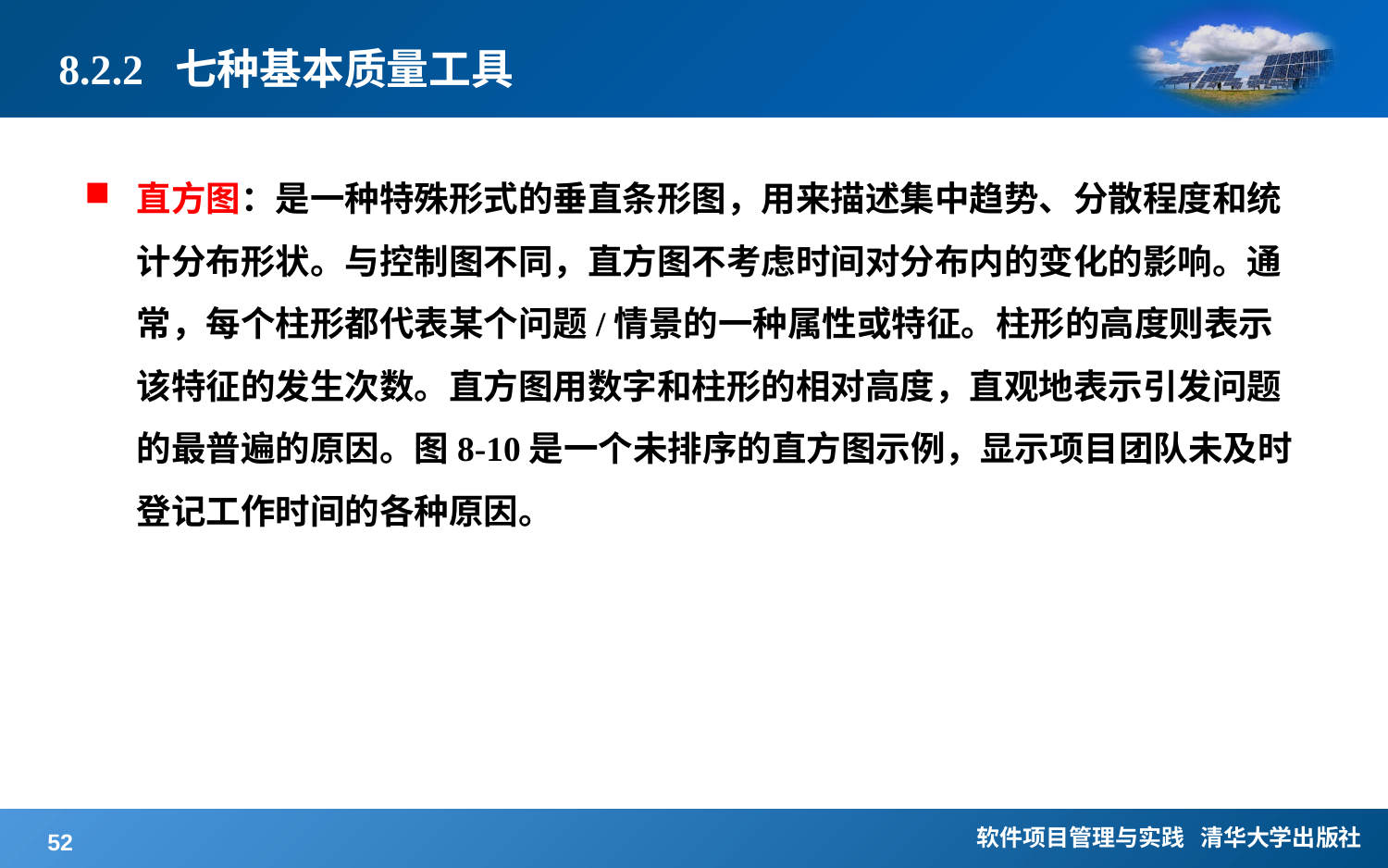

# 8.2.2  七种基本质量工具
直方图：是一种特殊形式的垂直条形图，用来描述集中趋势、分散程度和统计分布形状。与控制图不同，直方图不考虑时间对分布内的变化的影响。通常，每个柱形都代表某个问题/情景的一种属性或特征。柱形的高度则表示该特征的发生次数。直方图用数字和柱形的相对高度，直观地表示引发问题的最普遍的原因。图8-10是一个未排序的直方图示例，显示项目团队未及时登记工作时间的各种原因。